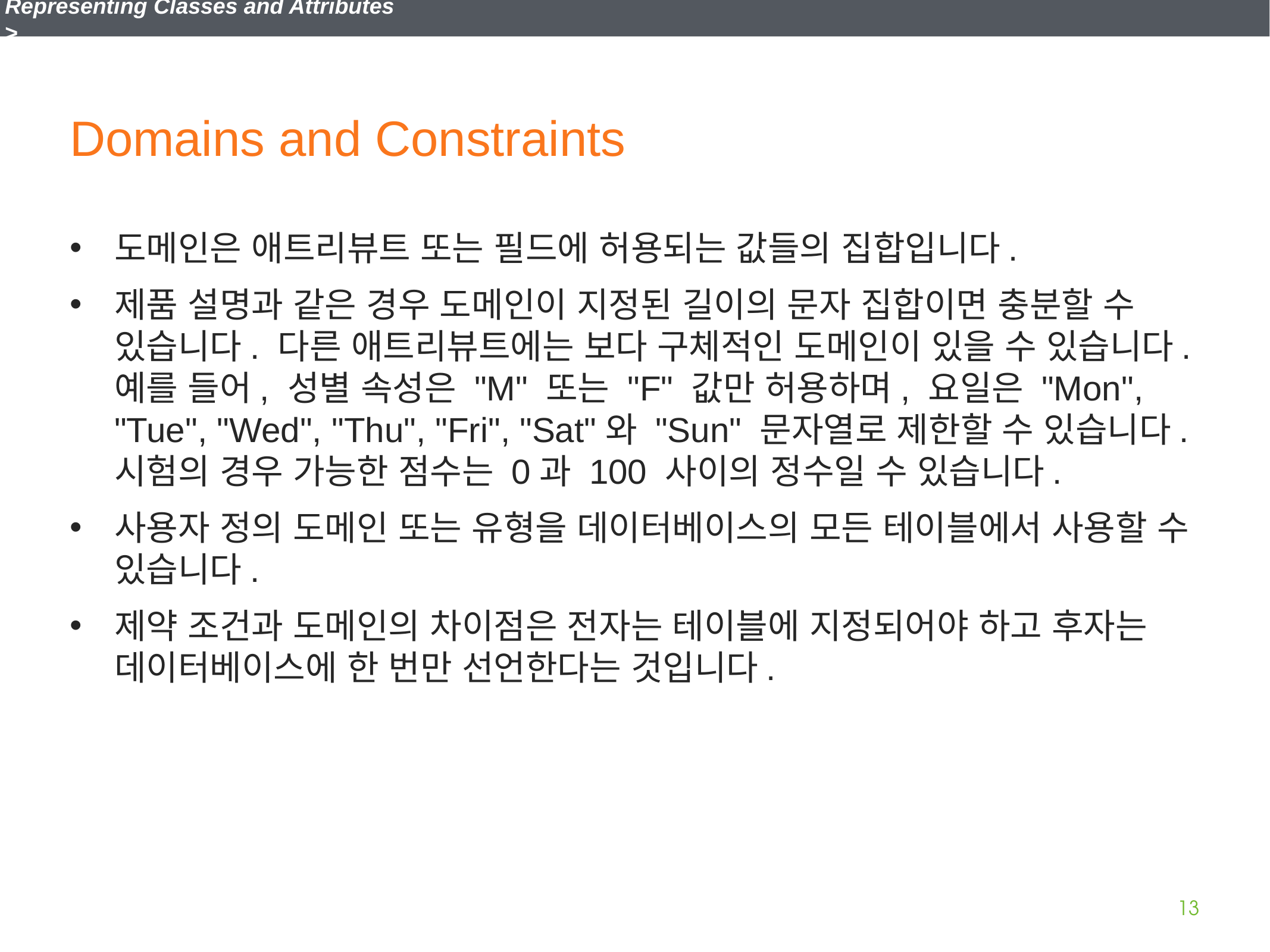

Representing Classes and Attributes >
# Domains and Constraints
도메인은 애트리뷰트 또는 필드에 허용되는 값들의 집합입니다.
제품 설명과 같은 경우 도메인이 지정된 길이의 문자 집합이면 충분할 수 있습니다. 다른 애트리뷰트에는 보다 구체적인 도메인이 있을 수 있습니다. 예를 들어, 성별 속성은 "M" 또는 "F" 값만 허용하며, 요일은 "Mon", "Tue", "Wed", "Thu", "Fri", "Sat"와 "Sun" 문자열로 제한할 수 있습니다. 시험의 경우 가능한 점수는 0과 100 사이의 정수일 수 있습니다.
사용자 정의 도메인 또는 유형을 데이터베이스의 모든 테이블에서 사용할 수 있습니다.
제약 조건과 도메인의 차이점은 전자는 테이블에 지정되어야 하고 후자는 데이터베이스에 한 번만 선언한다는 것입니다.
13